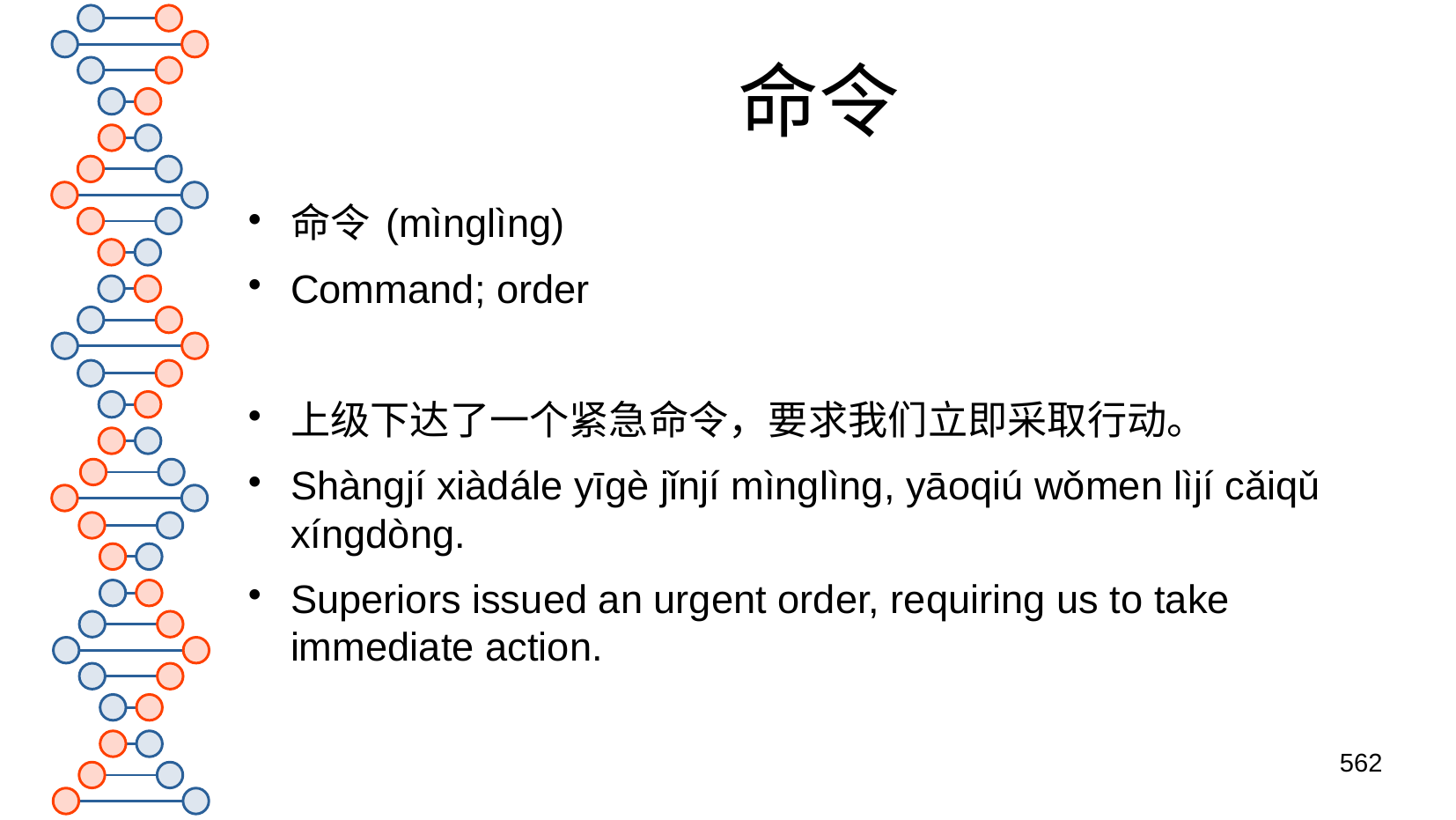

# 命令
命令 (mìnglìng)
Command; order

上级下达了一个紧急命令，要求我们立即采取行动。
Shàngjí xiàdále yīgè jǐnjí mìnglìng, yāoqiú wǒmen lìjí cǎiqǔ xíngdòng.
Superiors issued an urgent order, requiring us to take immediate action.
562